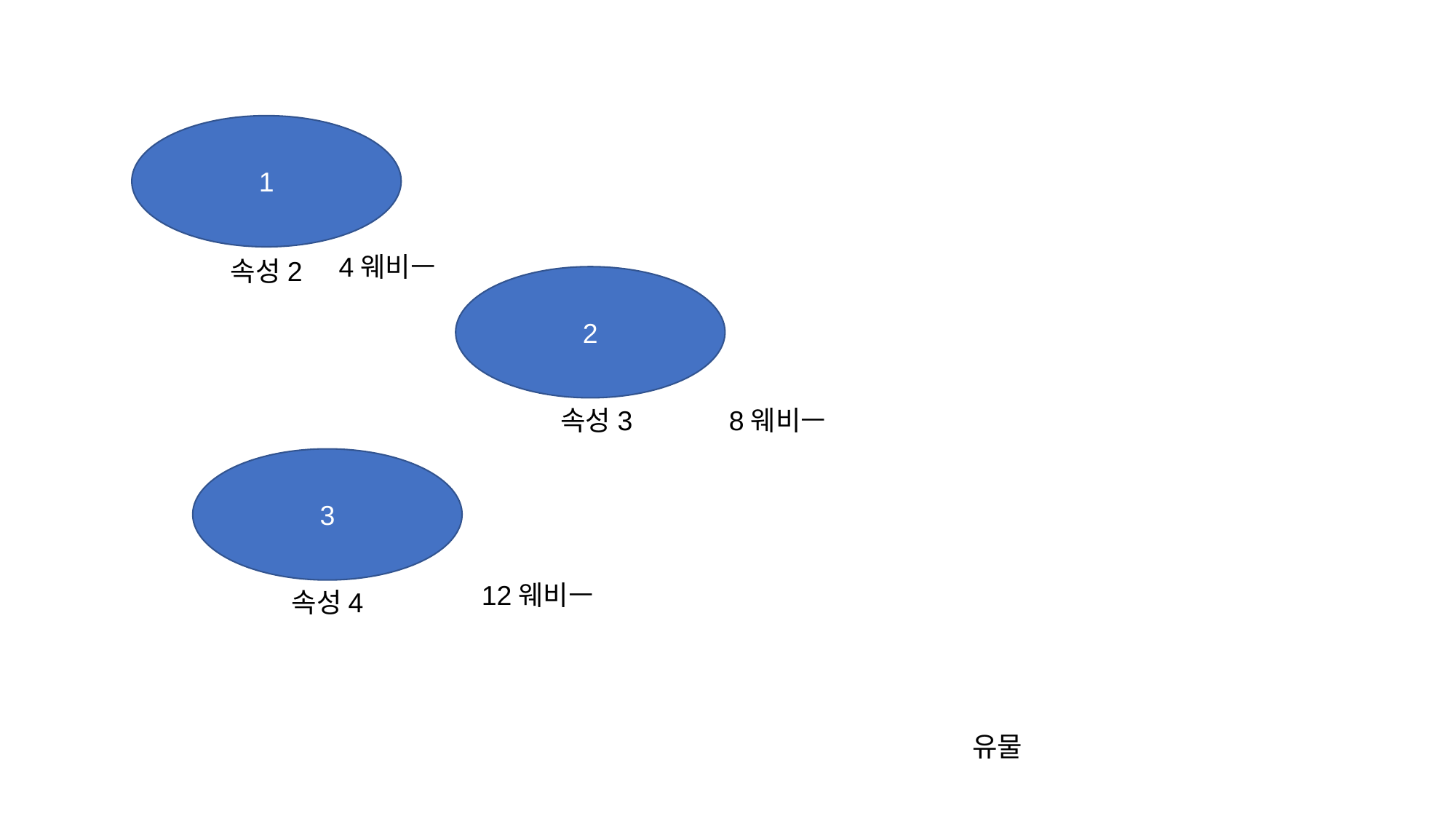

1
4웨비ㅡ
속성2
2
속성3
8웨비ㅡ
3
12웨비ㅡ
속성4
유물